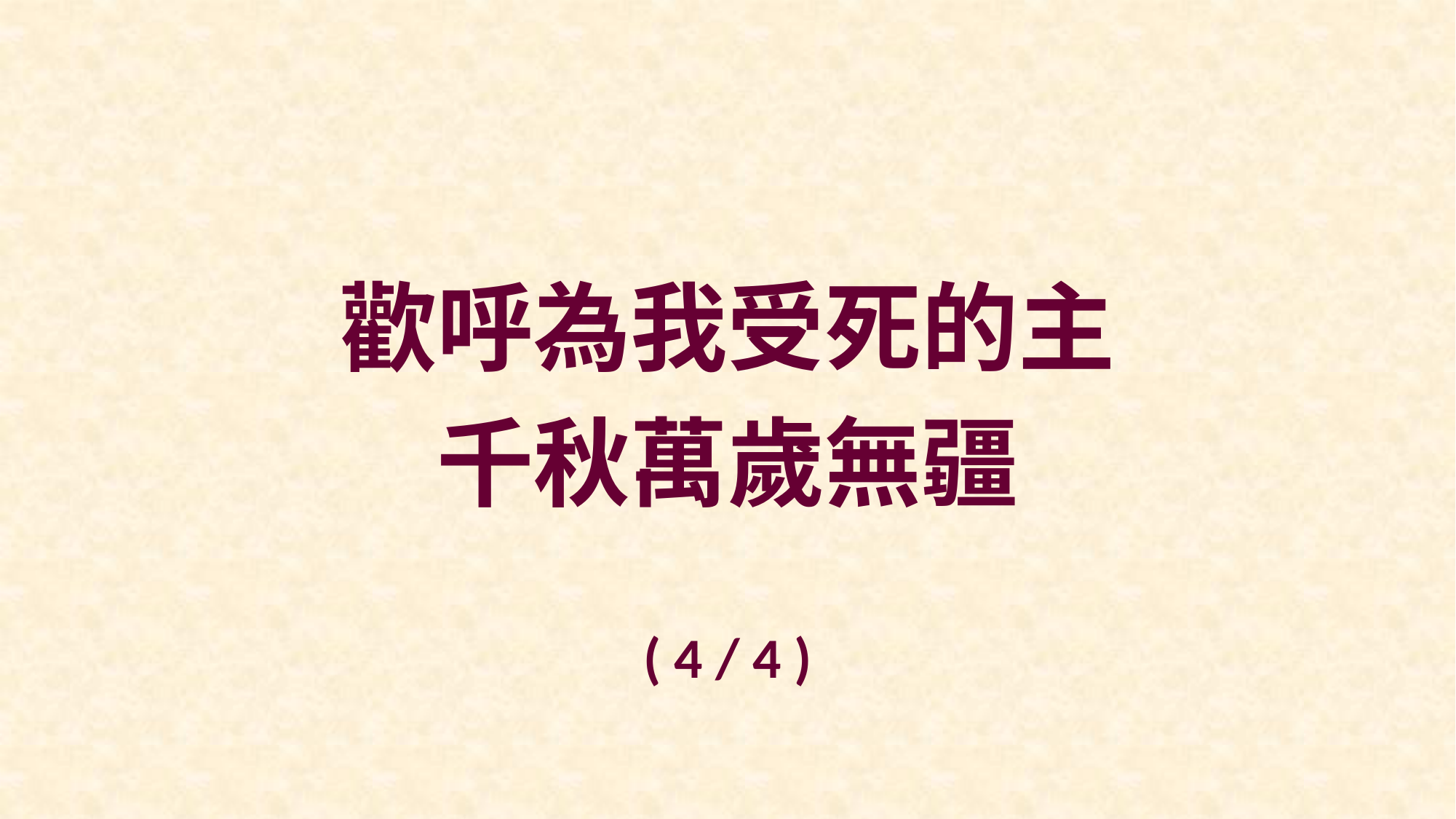

歡呼為我受死的主
千秋萬歲無疆
( 4 / 4 )